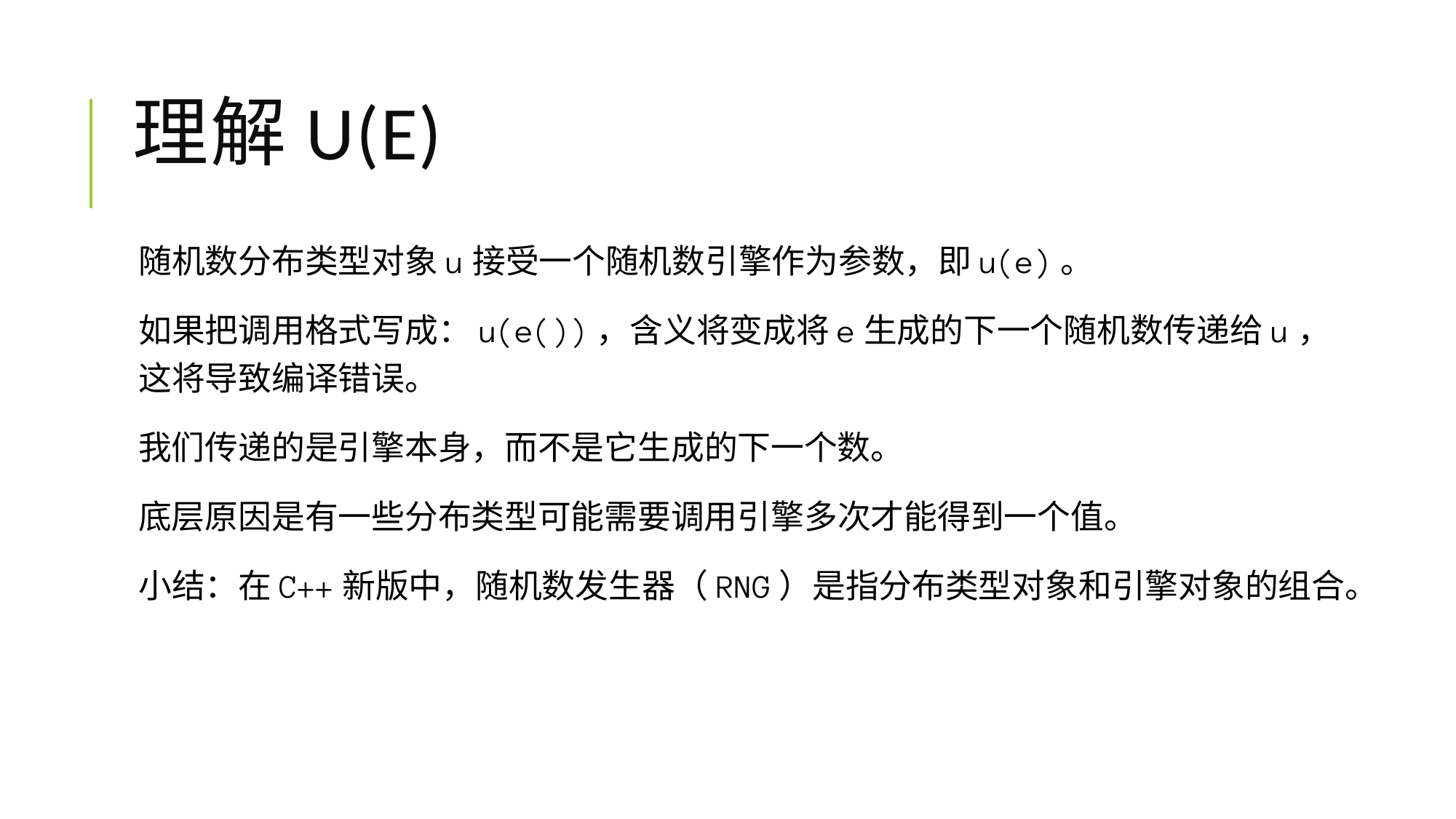

# 理解u(e)
随机数分布类型对象u接受一个随机数引擎作为参数，即u(e)。
如果把调用格式写成：u(e())，含义将变成将e生成的下一个随机数传递给u，这将导致编译错误。
我们传递的是引擎本身，而不是它生成的下一个数。
底层原因是有一些分布类型可能需要调用引擎多次才能得到一个值。
小结：在C++新版中，随机数发生器（RNG）是指分布类型对象和引擎对象的组合。